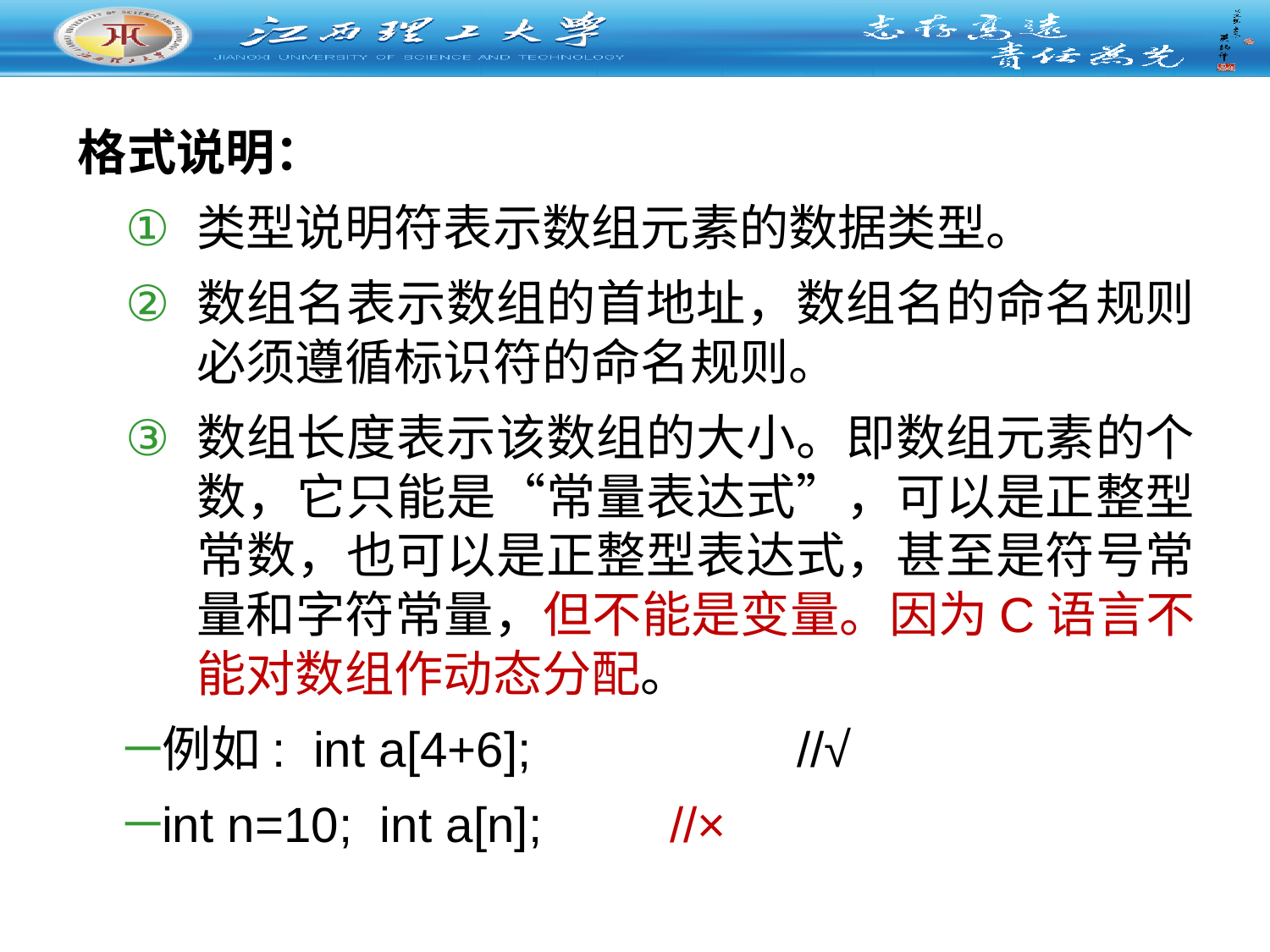

格式说明：
类型说明符表示数组元素的数据类型。
数组名表示数组的首地址，数组名的命名规则必须遵循标识符的命名规则。
数组长度表示该数组的大小。即数组元素的个数，它只能是“常量表达式”，可以是正整型常数，也可以是正整型表达式，甚至是符号常量和字符常量，但不能是变量。因为C语言不能对数组作动态分配。
例如:  int a[4+6];  		//√
int n=10;  int a[n];      	//×